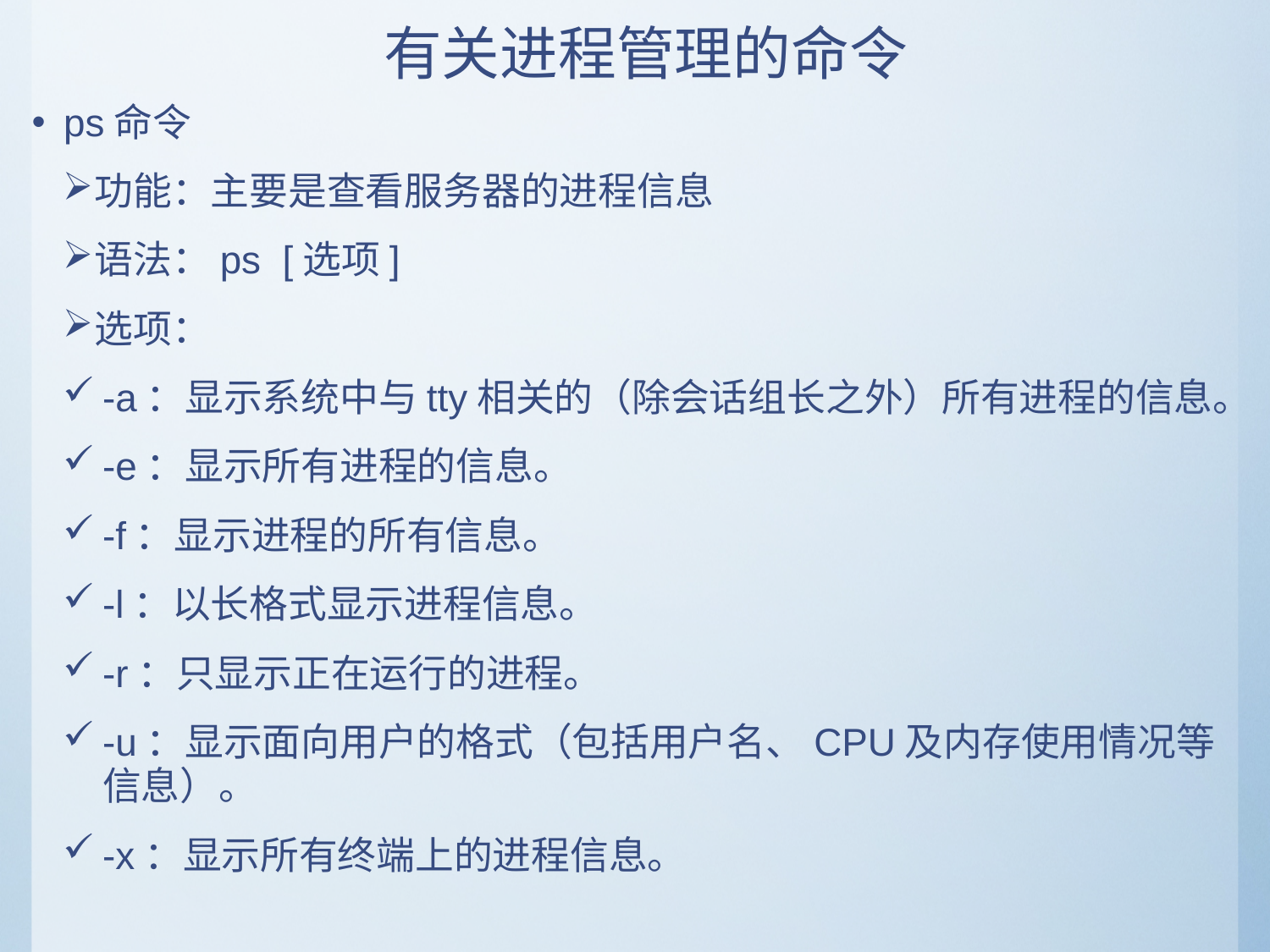

# 有关进程管理的命令
ps命令
功能：主要是查看服务器的进程信息
语法：ps  [选项]
选项：
-a：显示系统中与tty相关的（除会话组长之外）所有进程的信息。
-e：显示所有进程的信息。
-f：显示进程的所有信息。
-l：以长格式显示进程信息。
-r：只显示正在运行的进程。
-u：显示面向用户的格式（包括用户名、CPU及内存使用情况等信息）。
-x：显示所有终端上的进程信息。